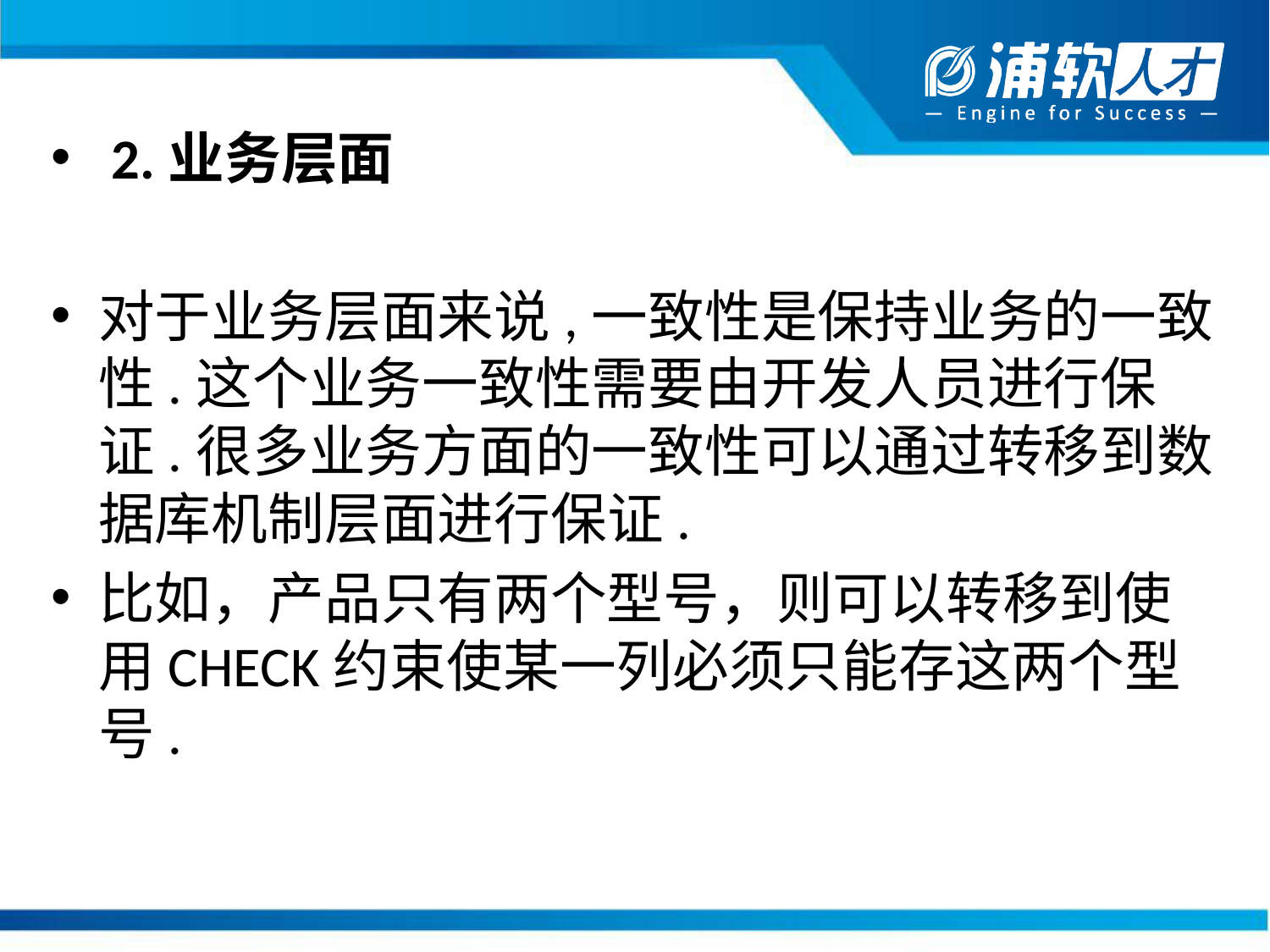

2.业务层面

对于业务层面来说,一致性是保持业务的一致性.这个业务一致性需要由开发人员进行保证.很多业务方面的一致性可以通过转移到数据库机制层面进行保证.
比如，产品只有两个型号，则可以转移到使用CHECK约束使某一列必须只能存这两个型号.